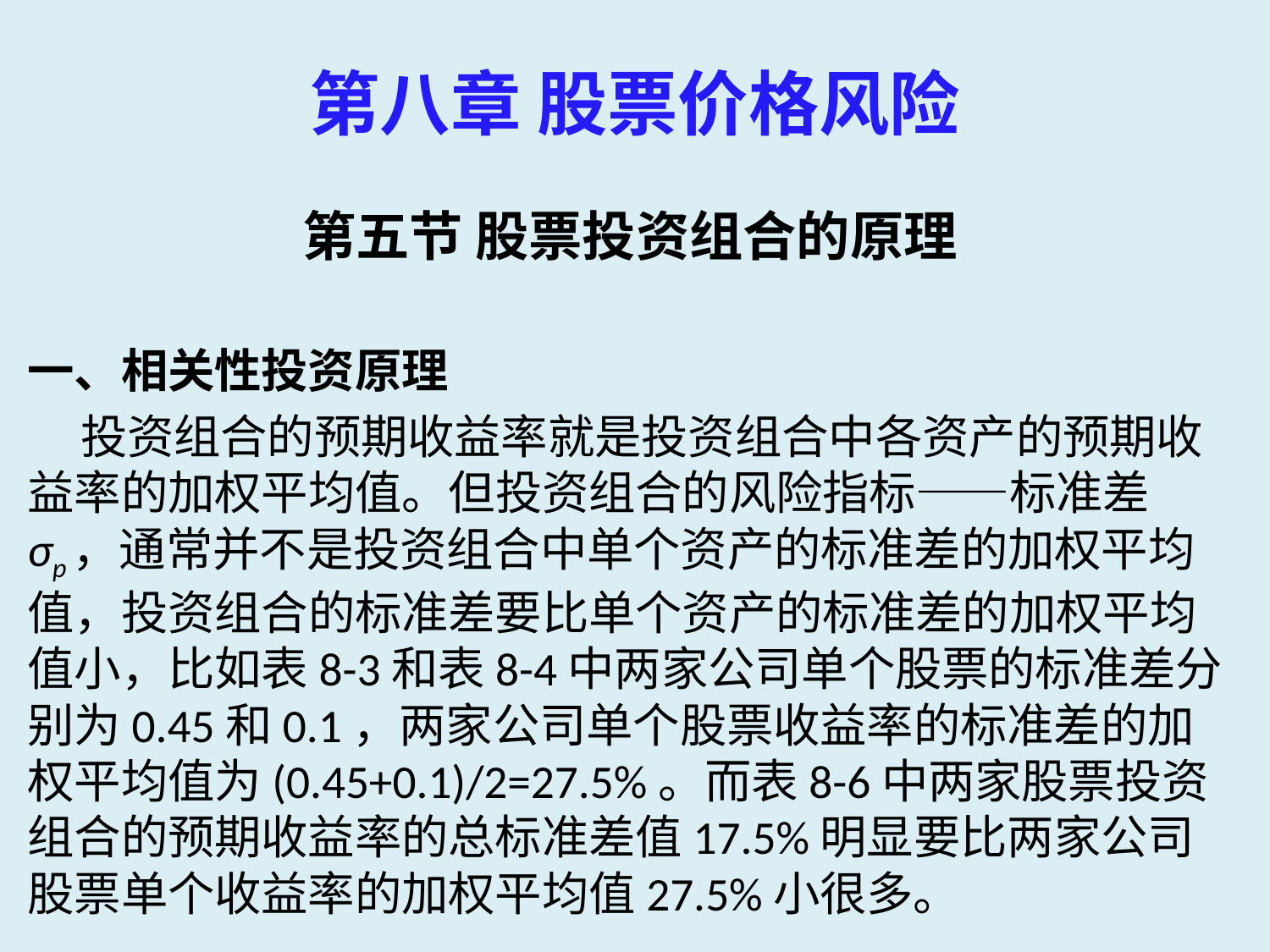

# 第八章 股票价格风险
第五节 股票投资组合的原理

一、相关性投资原理
    投资组合的预期收益率就是投资组合中各资产的预期收益率的加权平均值。但投资组合的风险指标——标准差σp，通常并不是投资组合中单个资产的标准差的加权平均值，投资组合的标准差要比单个资产的标准差的加权平均值小，比如表8-3和表8-4中两家公司单个股票的标准差分别为0.45和0.1，两家公司单个股票收益率的标准差的加权平均值为(0.45+0.1)/2=27.5%。而表8-6中两家股票投资组合的预期收益率的总标准差值17.5%明显要比两家公司股票单个收益率的加权平均值27.5%小很多。